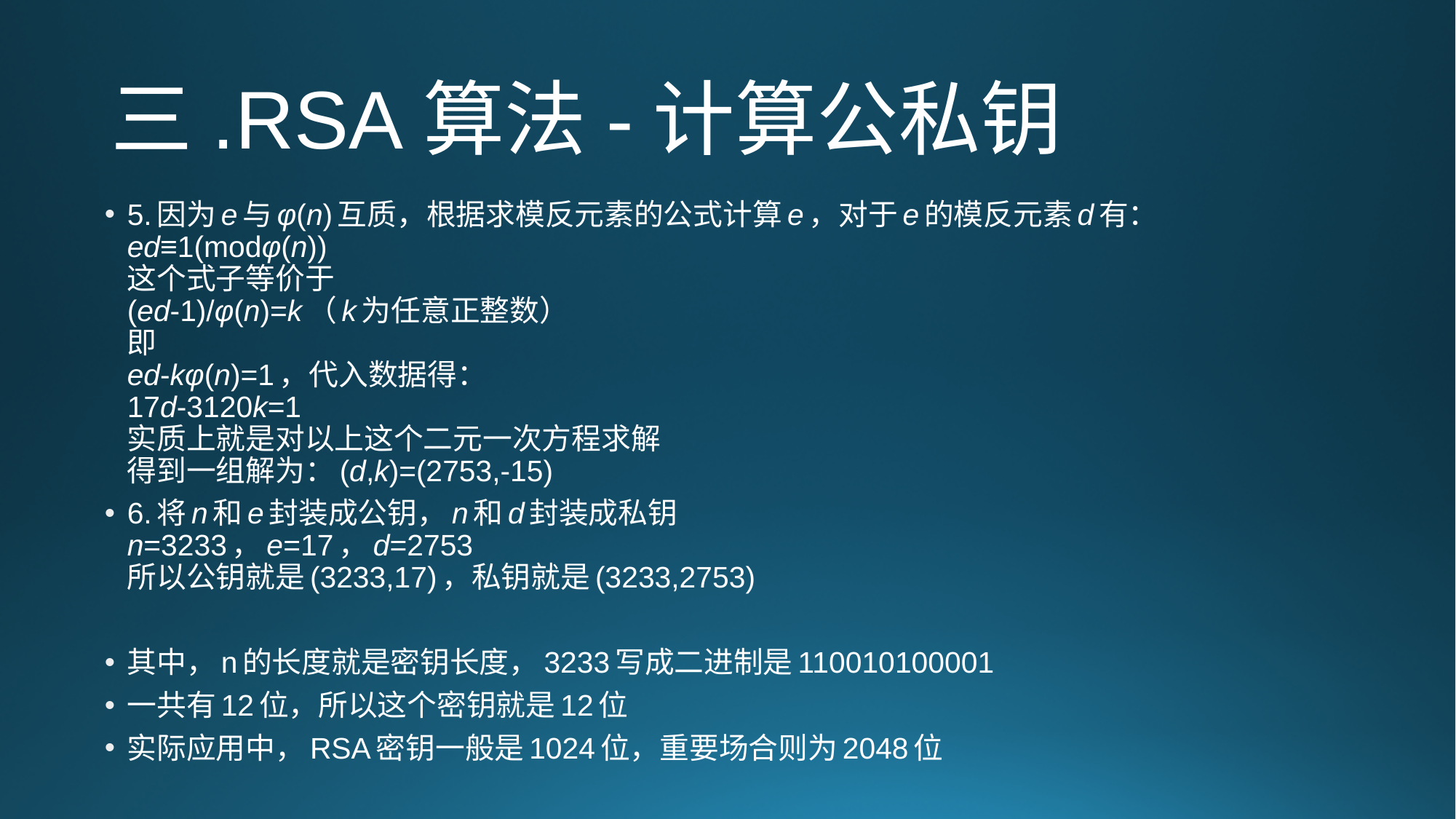

# 三.RSA算法-计算公私钥
5.因为e与φ(n)互质，根据求模反元素的公式计算e，对于e的模反元素d有：
ed≡1(modφ(n))
这个式子等价于
(ed-1)/φ(n)=k（k为任意正整数）
即
ed-kφ(n)=1，代入数据得：
17d-3120k=1
实质上就是对以上这个二元一次方程求解
得到一组解为：(d,k)=(2753,-15)
6.将n和e封装成公钥，n和d封装成私钥
n=3233，e=17，d=2753
所以公钥就是(3233,17)，私钥就是(3233,2753)

其中，n的长度就是密钥长度，3233写成二进制是110010100001
一共有12位，所以这个密钥就是12位
实际应用中，RSA密钥一般是1024位，重要场合则为2048位